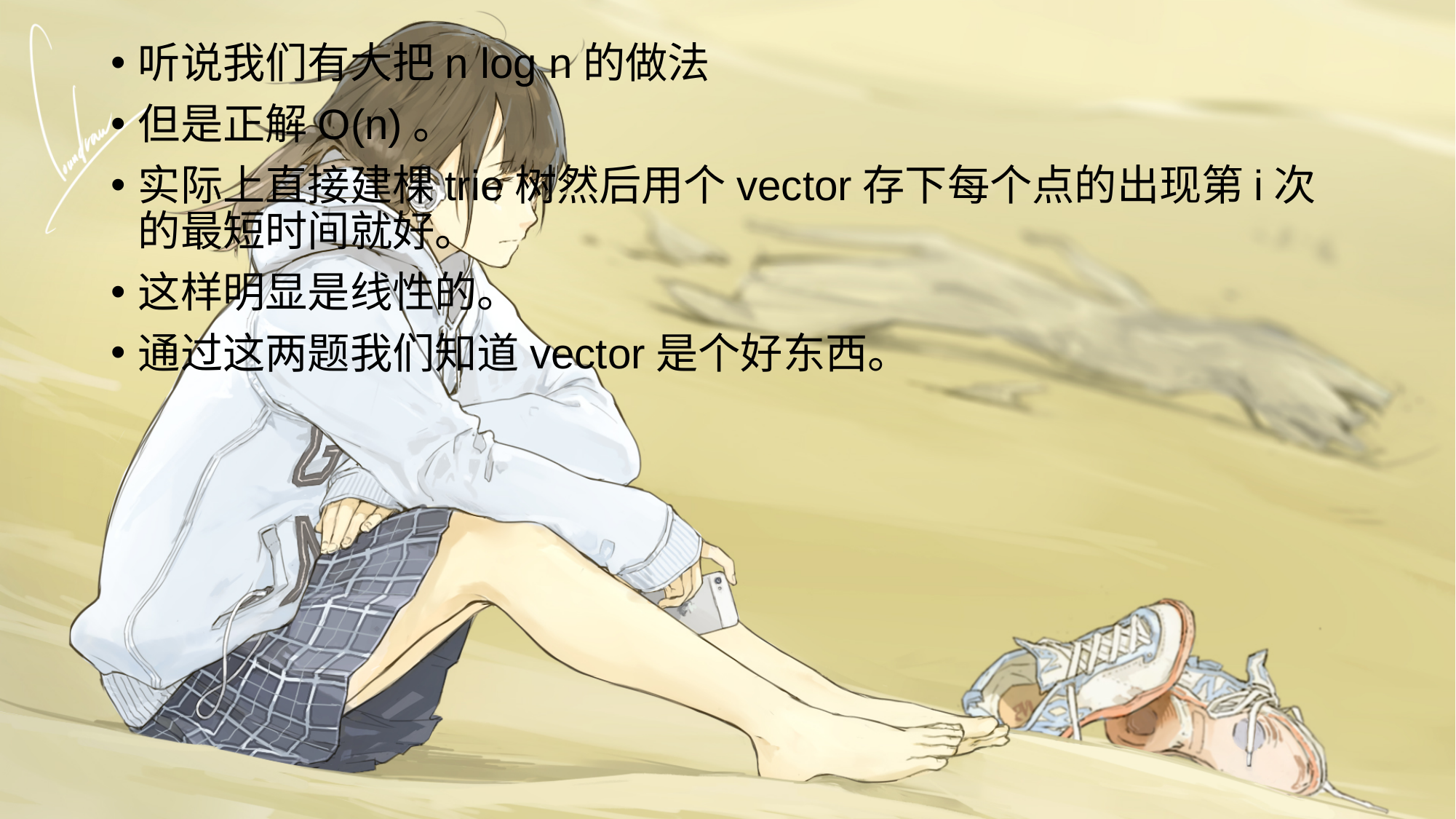

听说我们有大把n log n的做法
但是正解O(n)。
实际上直接建棵trie树然后用个vector存下每个点的出现第i次的最短时间就好。
这样明显是线性的。
通过这两题我们知道vector是个好东西。